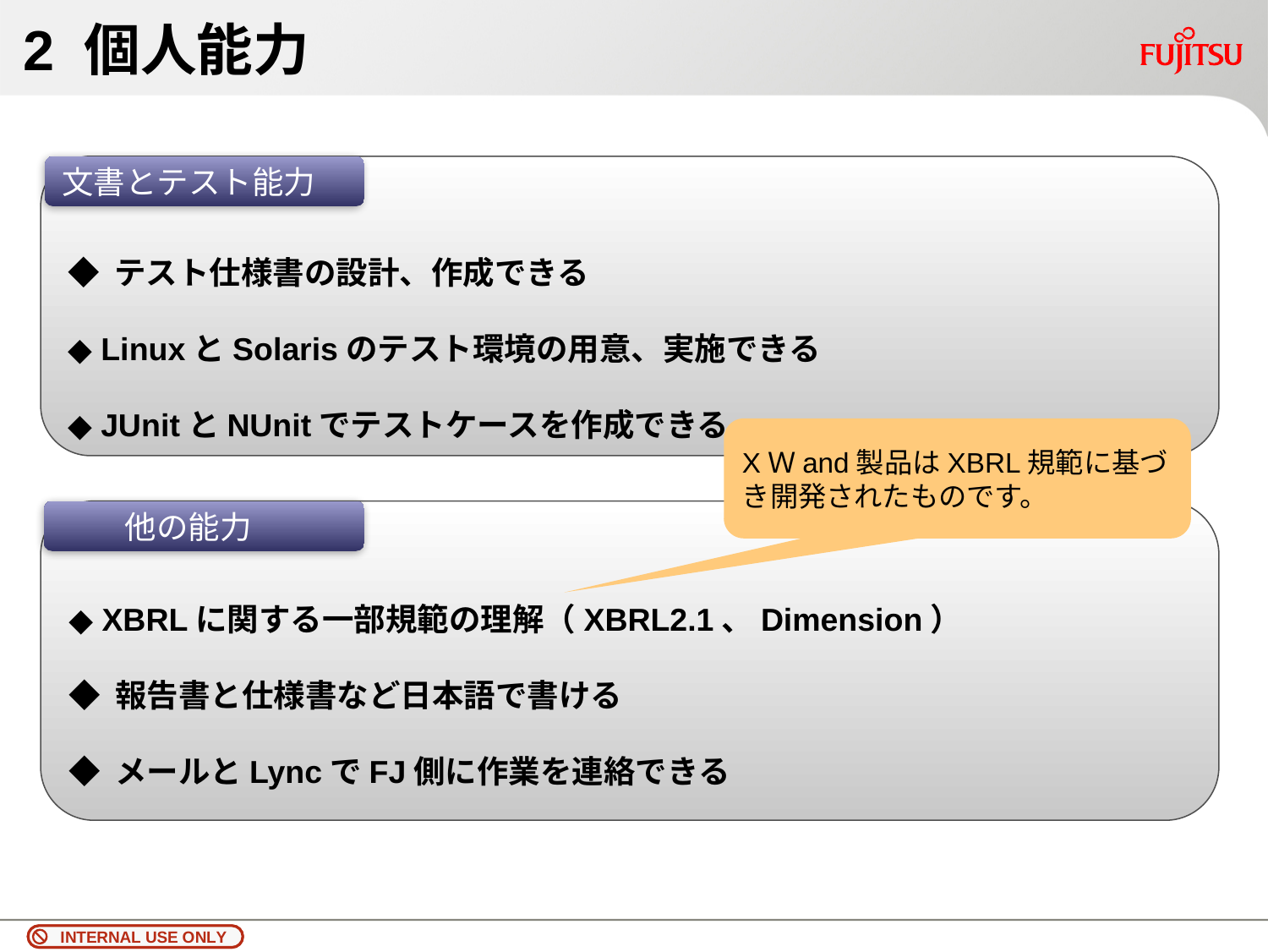

# 2 個人能力

◆ テスト仕様書の設計、作成できる

◆ LinuxとSolarisのテスト環境の用意、実施できる

◆ JUnitとNUnitでテストケースを作成できる

文書とテスト能力
XＷand製品はXBRL規範に基づき開発されたものです。

◆ XBRLに関する一部規範の理解（XBRL2.1、Dimension）

◆ 報告書と仕様書など日本語で書ける

◆ メールとLyncでFJ側に作業を連絡できる

他の能力